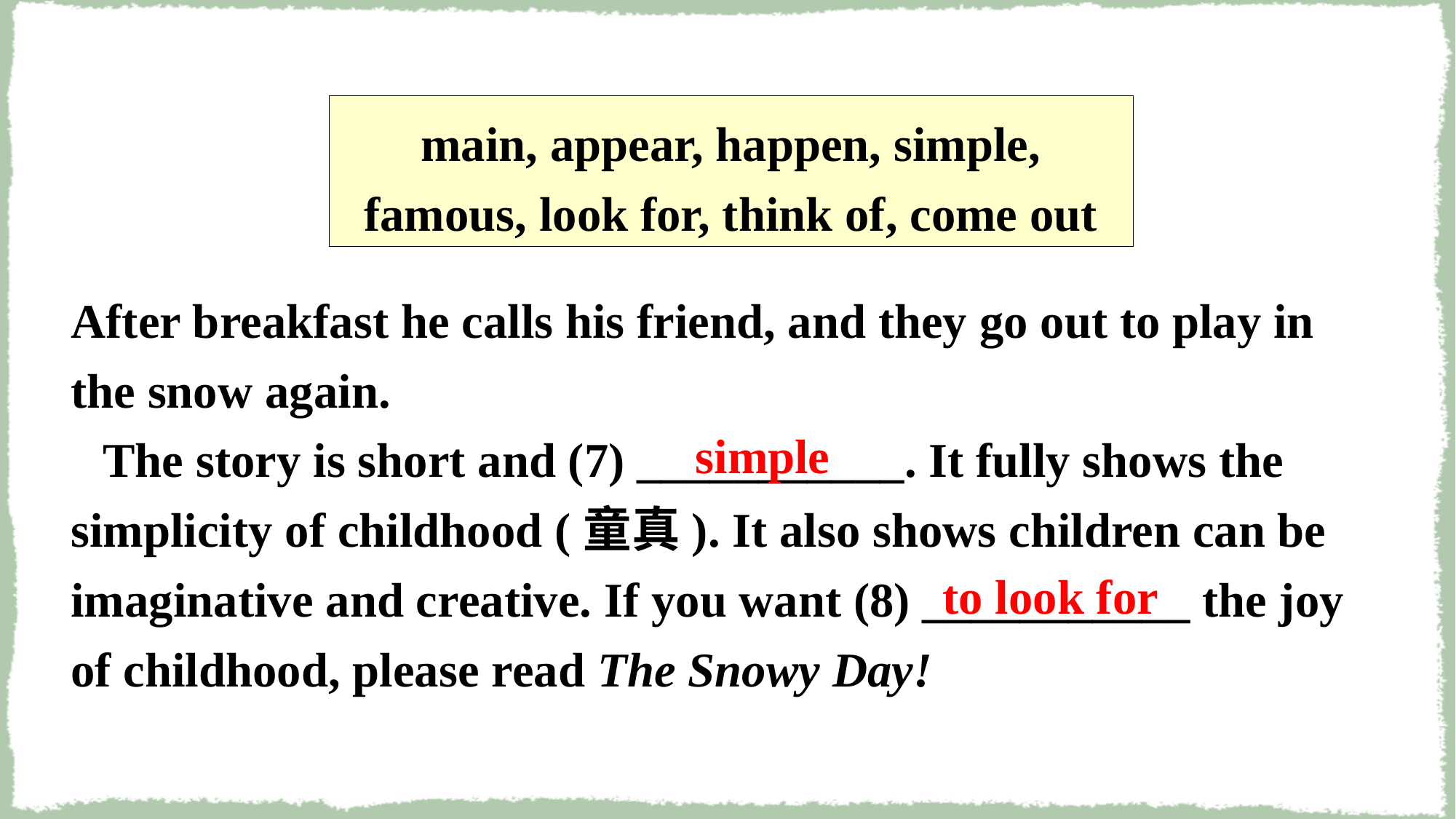

main, appear, happen, simple, famous, look for, think of, come out
After breakfast he calls his friend, and they go out to play in the snow again.
The story is short and (7) ___________. It fully shows the simplicity of childhood (童真). It also shows children can be imaginative and creative. If you want (8) ___________ the joy of childhood, please read The Snowy Day!
simple
to look for